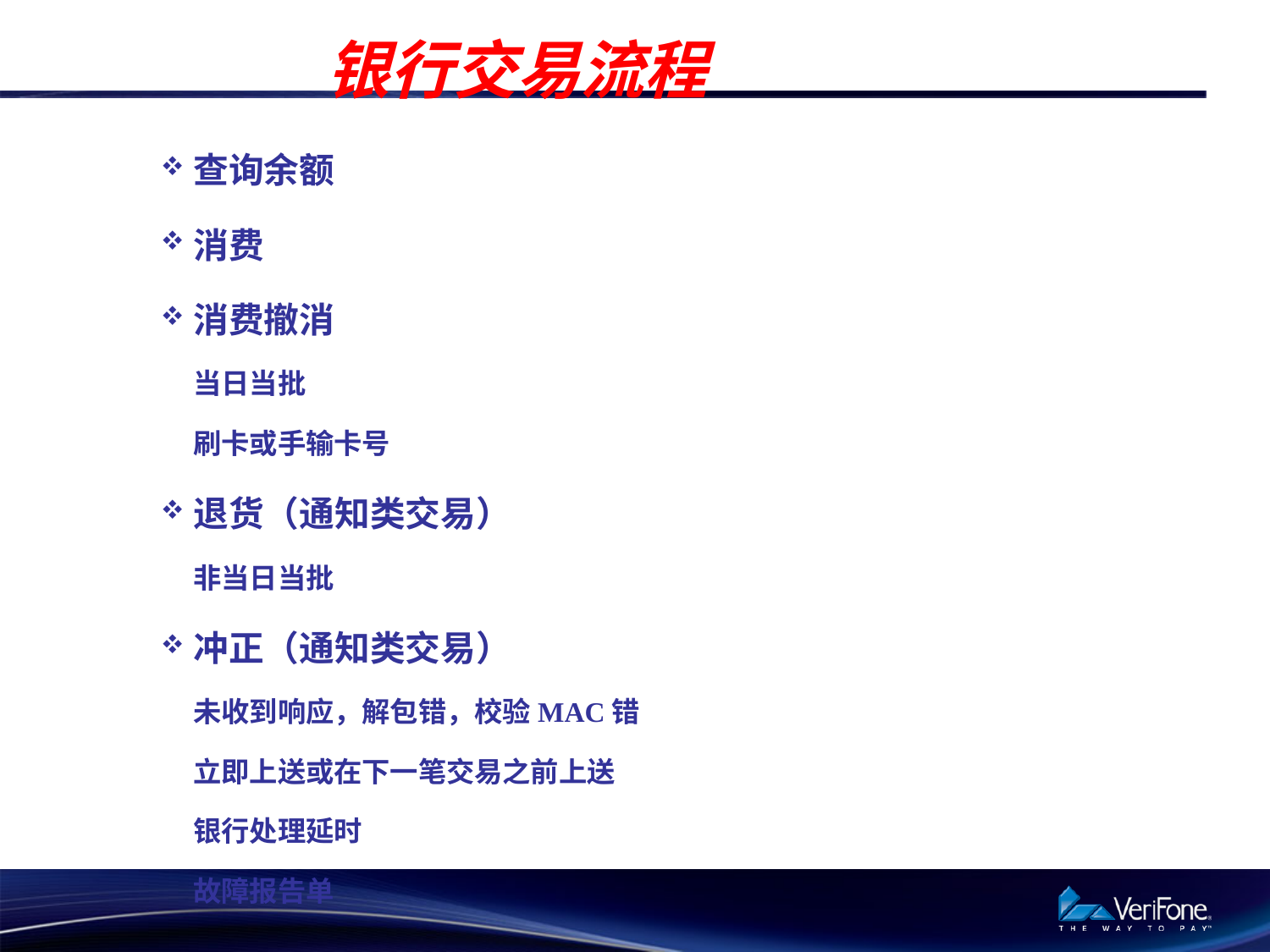

# 银行交易流程
查询余额
消费
消费撤消
	当日当批
	刷卡或手输卡号
退货（通知类交易）
	非当日当批
冲正（通知类交易）
	未收到响应，解包错，校验MAC错
	立即上送或在下一笔交易之前上送
	银行处理延时
	故障报告单